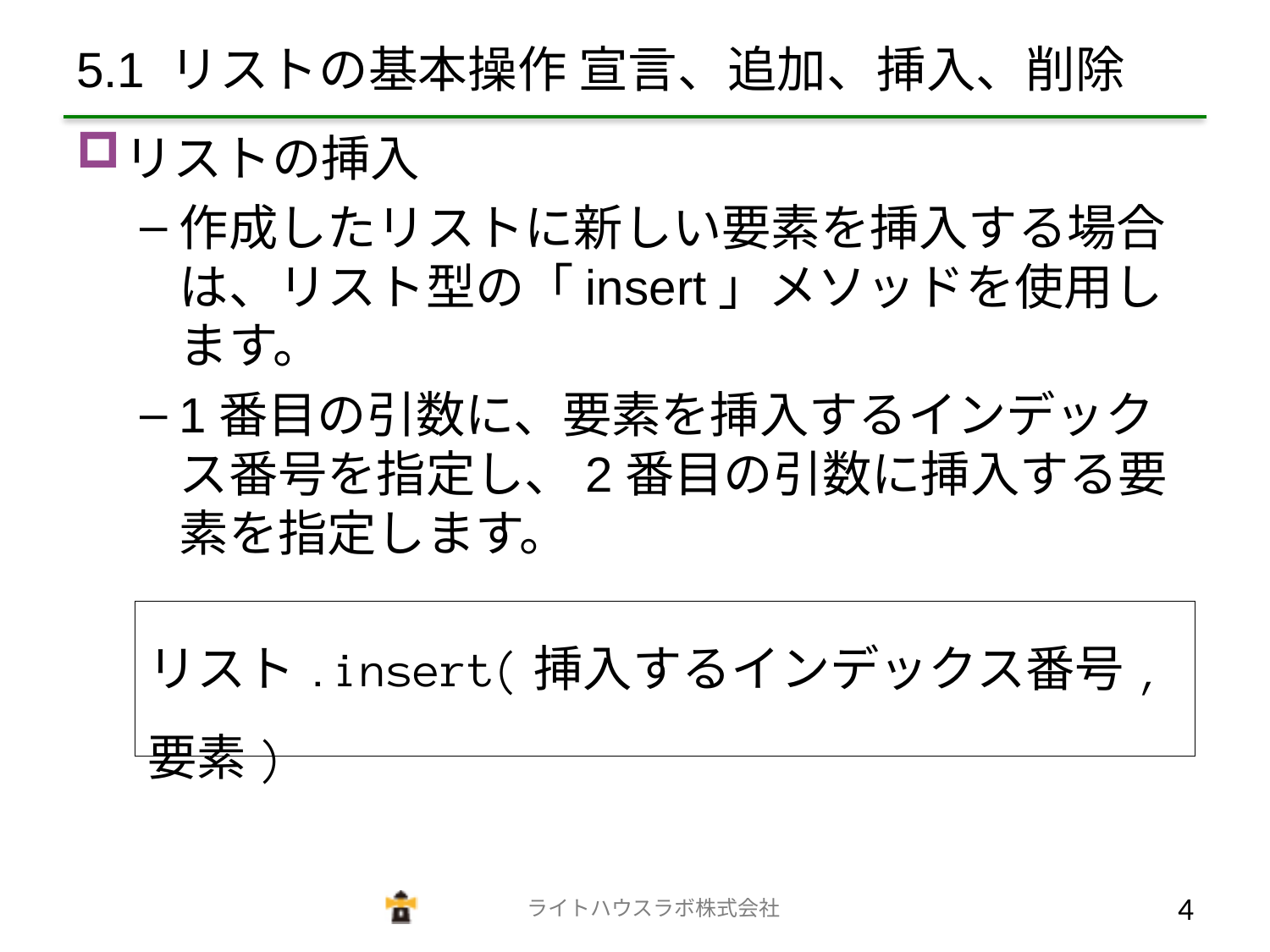

# 5.1 リストの基本操作 宣言、追加、挿入、削除
リストの挿入
作成したリストに新しい要素を挿入する場合は、リスト型の「insert」メソッドを使用します。
1番目の引数に、要素を挿入するインデックス番号を指定し、2番目の引数に挿入する要素を指定します。
リスト.insert(挿入するインデックス番号,要素)
　　　　　　　　　　　　　ライトハウスラボ株式会社
4